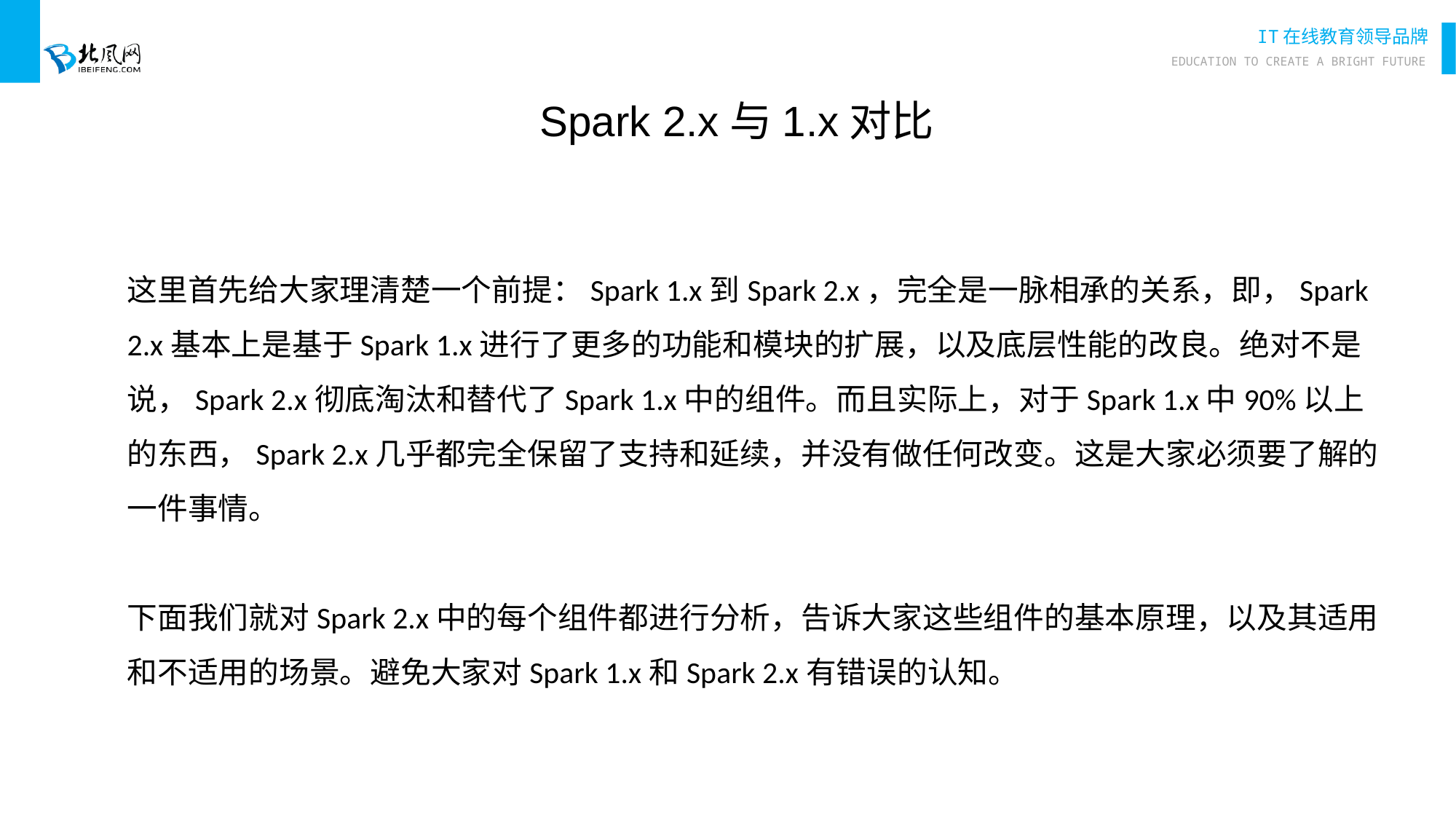

Spark 2.x与1.x对比
这里首先给大家理清楚一个前提：Spark 1.x到Spark 2.x，完全是一脉相承的关系，即，Spark 2.x基本上是基于Spark 1.x进行了更多的功能和模块的扩展，以及底层性能的改良。绝对不是说，Spark 2.x彻底淘汰和替代了Spark 1.x中的组件。而且实际上，对于Spark 1.x中90%以上的东西，Spark 2.x几乎都完全保留了支持和延续，并没有做任何改变。这是大家必须要了解的一件事情。

下面我们就对Spark 2.x中的每个组件都进行分析，告诉大家这些组件的基本原理，以及其适用和不适用的场景。避免大家对Spark 1.x和Spark 2.x有错误的认知。